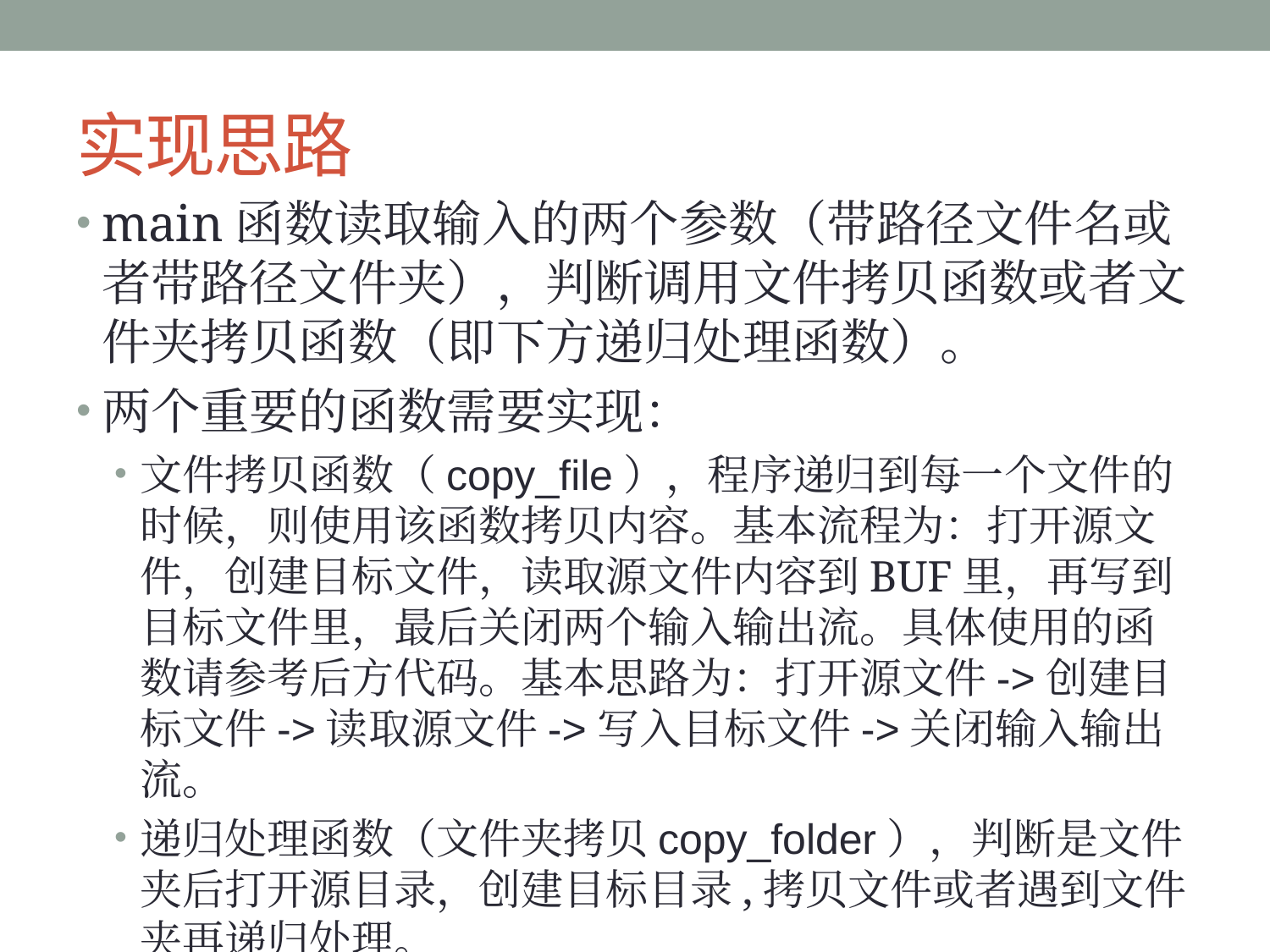

# 实现思路
main函数读取输入的两个参数（带路径文件名或者带路径文件夹），判断调用文件拷贝函数或者文件夹拷贝函数（即下方递归处理函数）。
两个重要的函数需要实现：
文件拷贝函数（copy_file），程序递归到每一个文件的时候，则使用该函数拷贝内容。基本流程为：打开源文件，创建目标文件，读取源文件内容到BUF里，再写到目标文件里，最后关闭两个输入输出流。具体使用的函数请参考后方代码。基本思路为：打开源文件->创建目标文件->读取源文件->写入目标文件->关闭输入输出流。
递归处理函数（文件夹拷贝copy_folder），判断是文件夹后打开源目录，创建目标目录,拷贝文件或者遇到文件夹再递归处理。